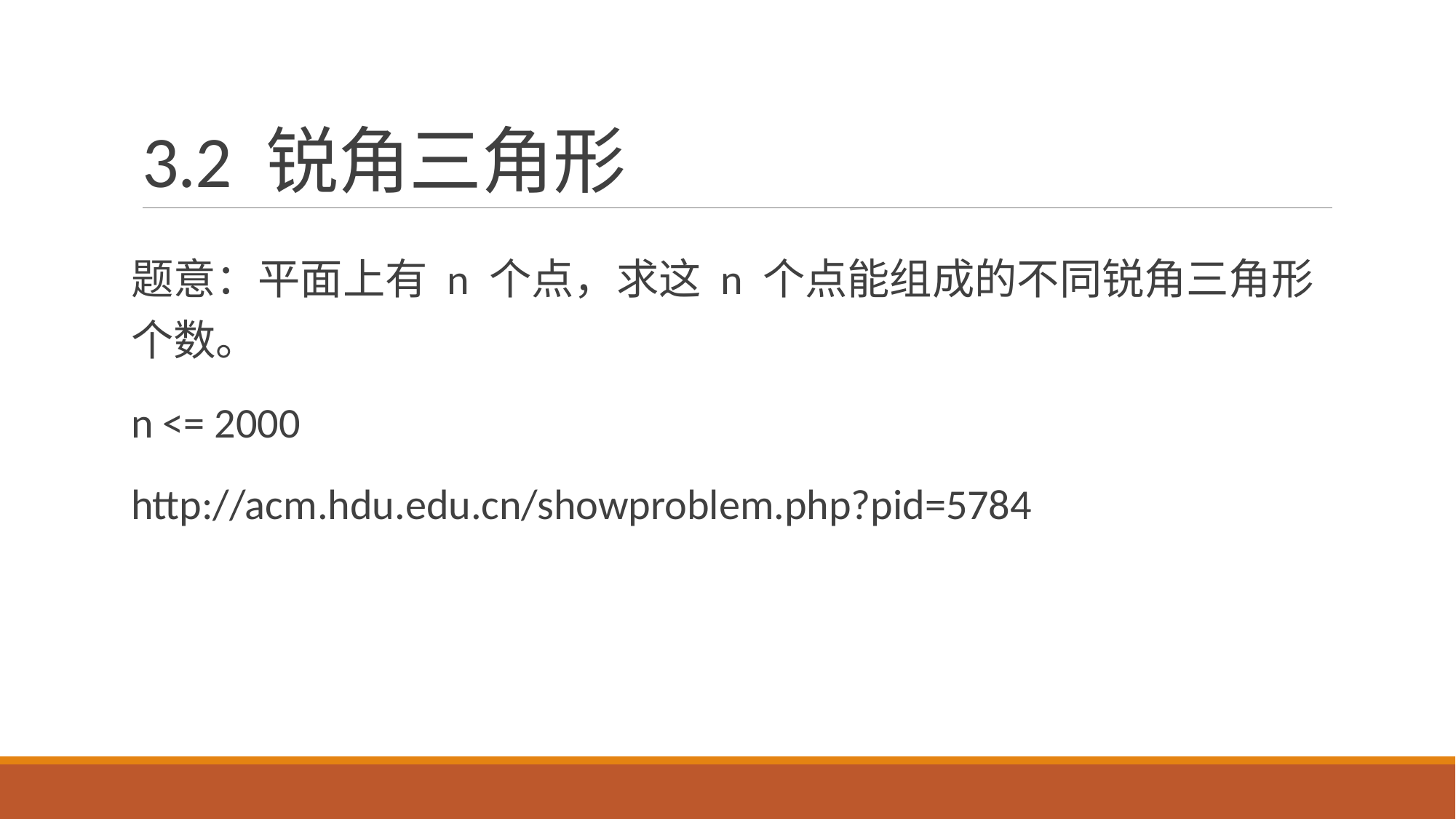

# 3.2 锐角三角形
题意：平面上有 n 个点，求这 n 个点能组成的不同锐角三角形个数。
n <= 2000
http://acm.hdu.edu.cn/showproblem.php?pid=5784